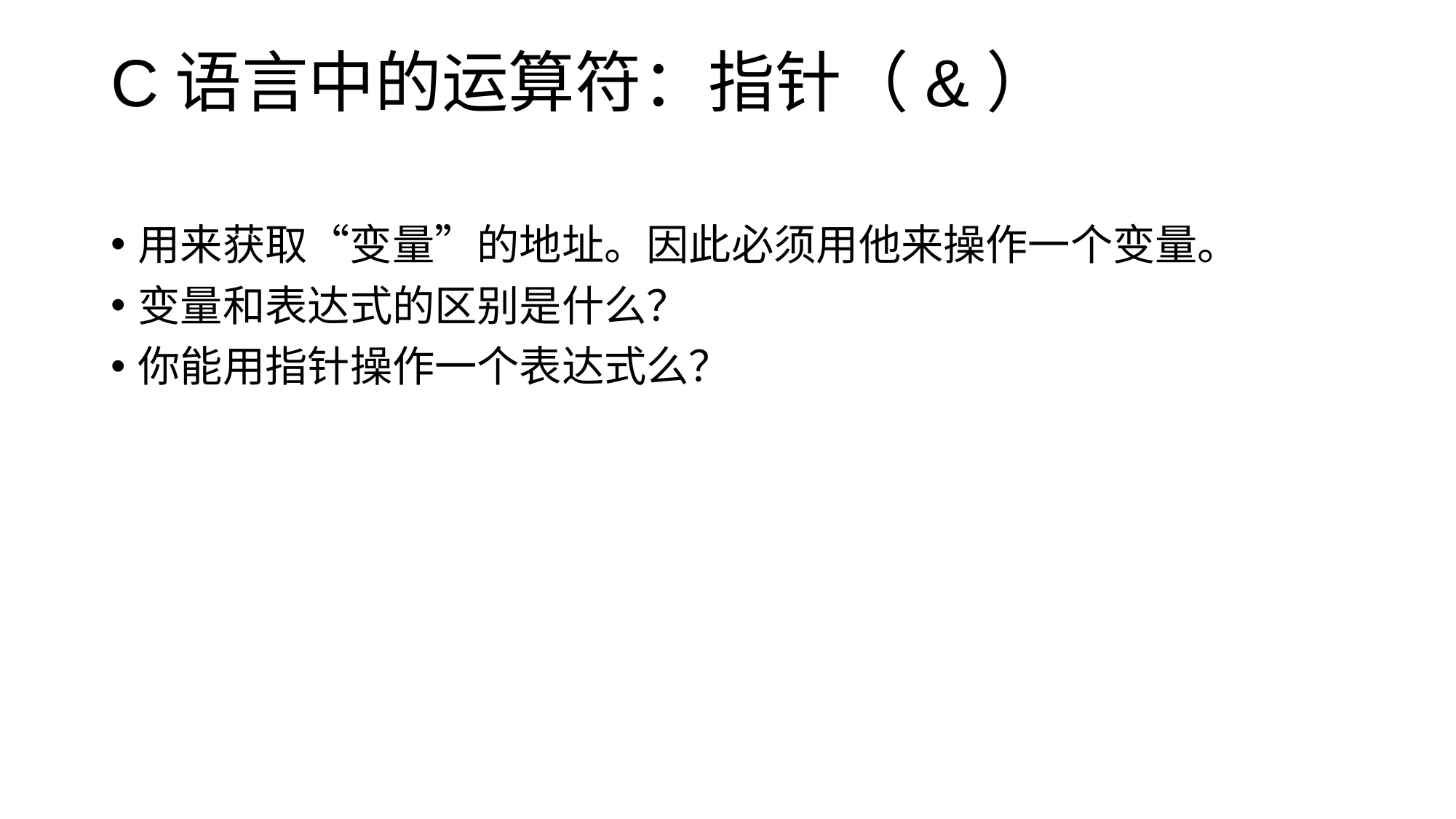

# C语言中的运算符：指针（&）
用来获取“变量”的地址。因此必须用他来操作一个变量。
变量和表达式的区别是什么？
你能用指针操作一个表达式么？